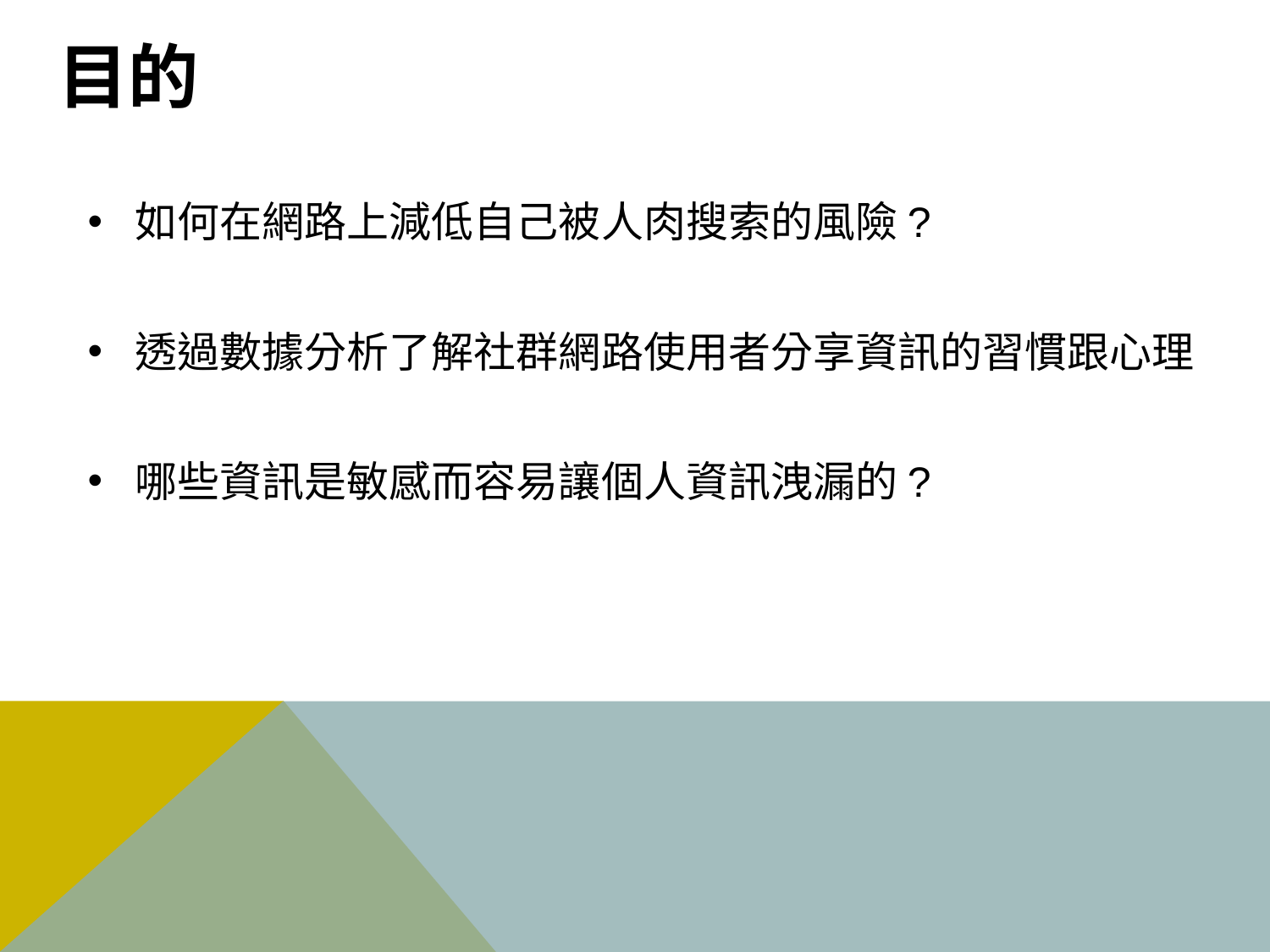

# 目的
如何在網路上減低自己被人肉搜索的風險?

透過數據分析了解社群網路使用者分享資訊的習慣跟心理

哪些資訊是敏感而容易讓個人資訊洩漏的?